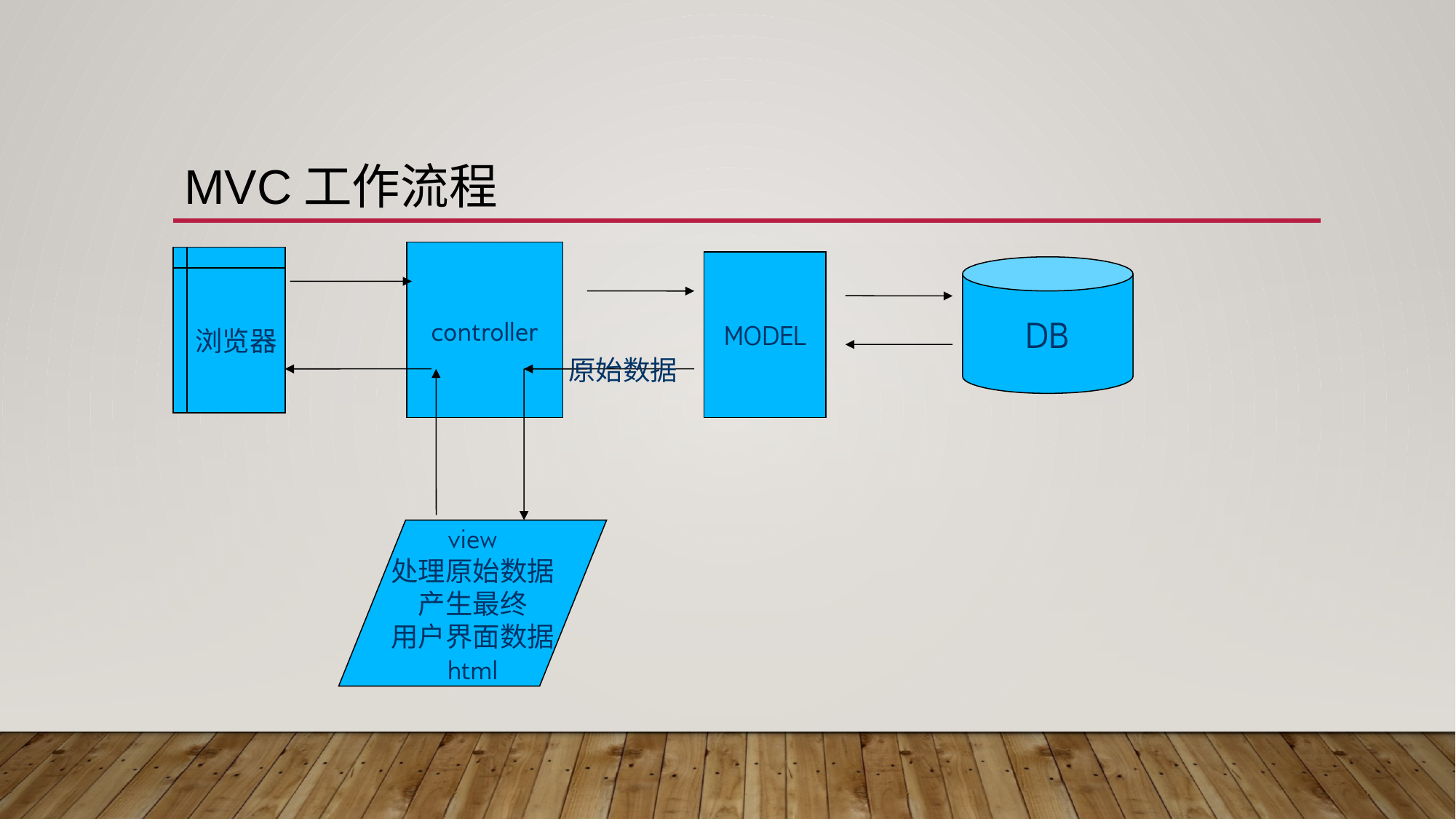

# Mvc工作流程
controller
浏览器
MODEL
DB

原始数据

view
处理原始数据
产生最终
用户界面数据
html